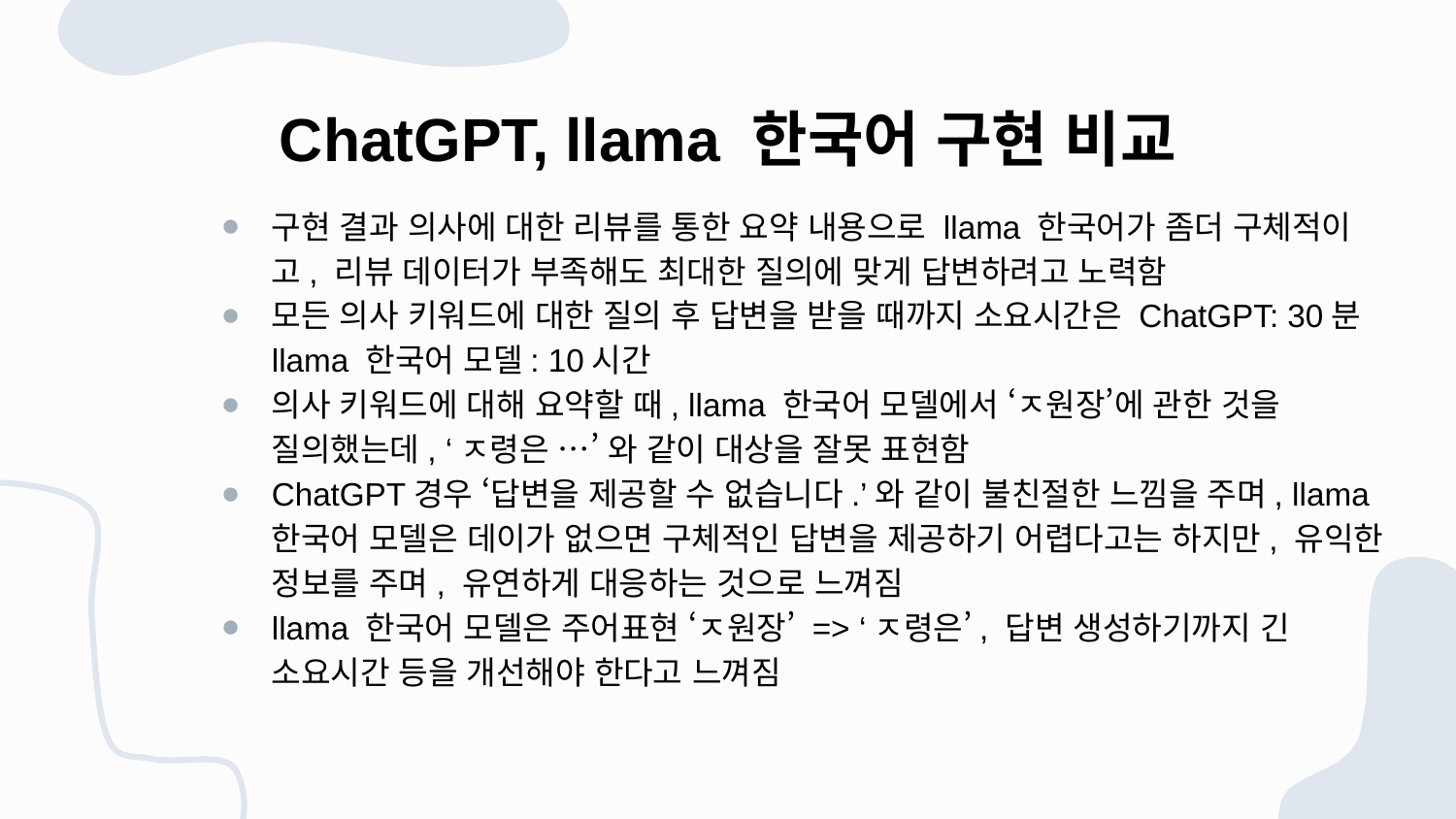

# ChatGPT, llama 한국어 구현 비교
구현 결과 의사에 대한 리뷰를 통한 요약 내용으로 llama 한국어가 좀더 구체적이고, 리뷰 데이터가 부족해도 최대한 질의에 맞게 답변하려고 노력함
모든 의사 키워드에 대한 질의 후 답변을 받을 때까지 소요시간은 ChatGPT: 30분 llama 한국어 모델: 10시간
의사 키워드에 대해 요약할 때, llama 한국어 모델에서 ‘ㅈ원장’에 관한 것을 질의했는데, ‘ㅈ령은 …’ 와 같이 대상을 잘못 표현함
ChatGPT경우 ‘답변을 제공할 수 없습니다.’와 같이 불친절한 느낌을 주며, llama 한국어 모델은 데이가 없으면 구체적인 답변을 제공하기 어렵다고는 하지만, 유익한 정보를 주며, 유연하게 대응하는 것으로 느껴짐
llama 한국어 모델은 주어표현 ‘ㅈ원장’ => ‘ㅈ령은’, 답변 생성하기까지 긴 소요시간 등을 개선해야 한다고 느껴짐